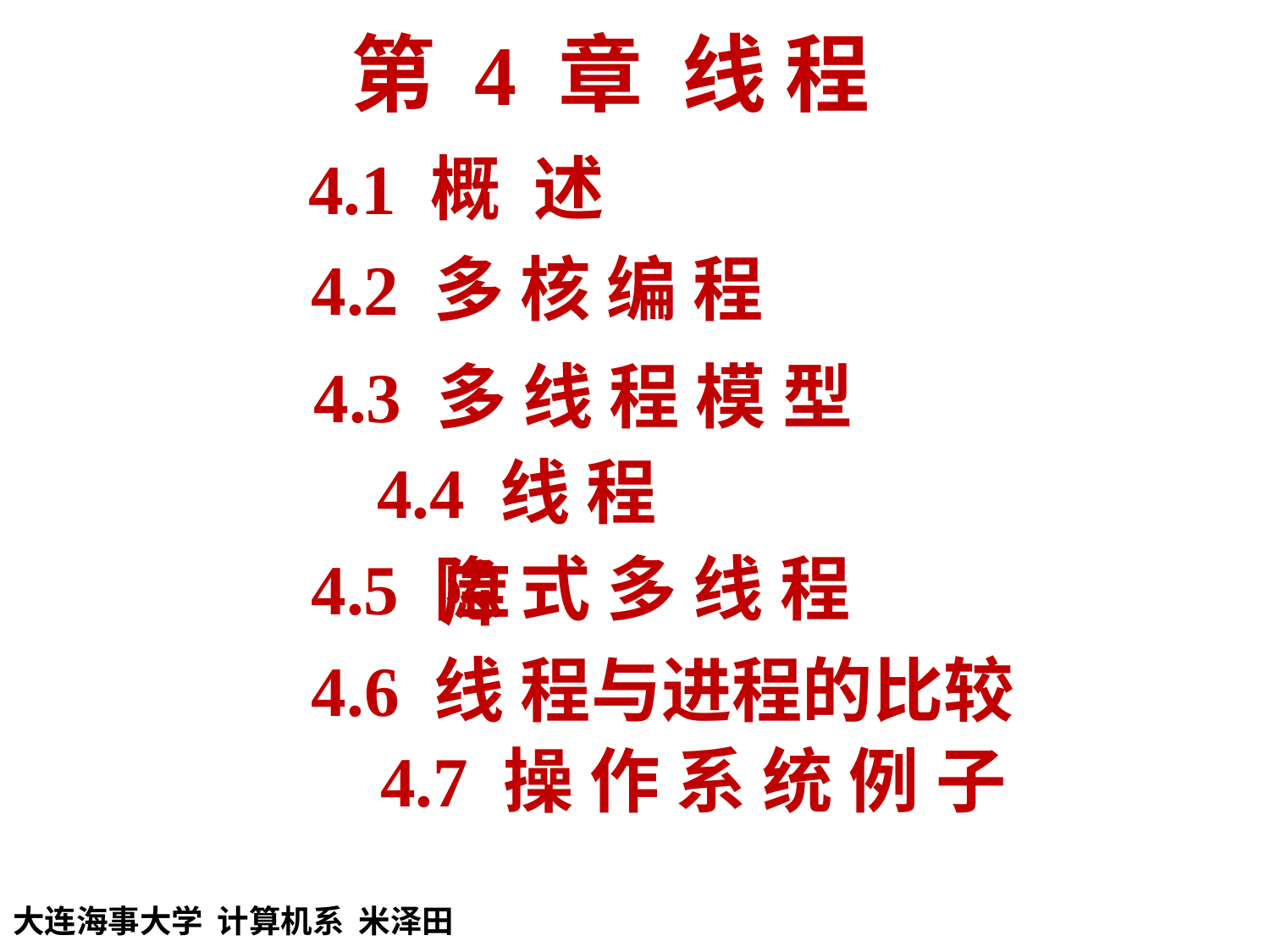

# 第 4 章  线 程
4.1 概  述
4.2 多 核 编 程
4.3 多 线 程 模 型
4.4 线 程 库
4.5 隐 式 多 线 程
4.6 线 程与进程的比较
4.7 操 作 系 统 例 子
大连海事大学  计算机系  米泽田